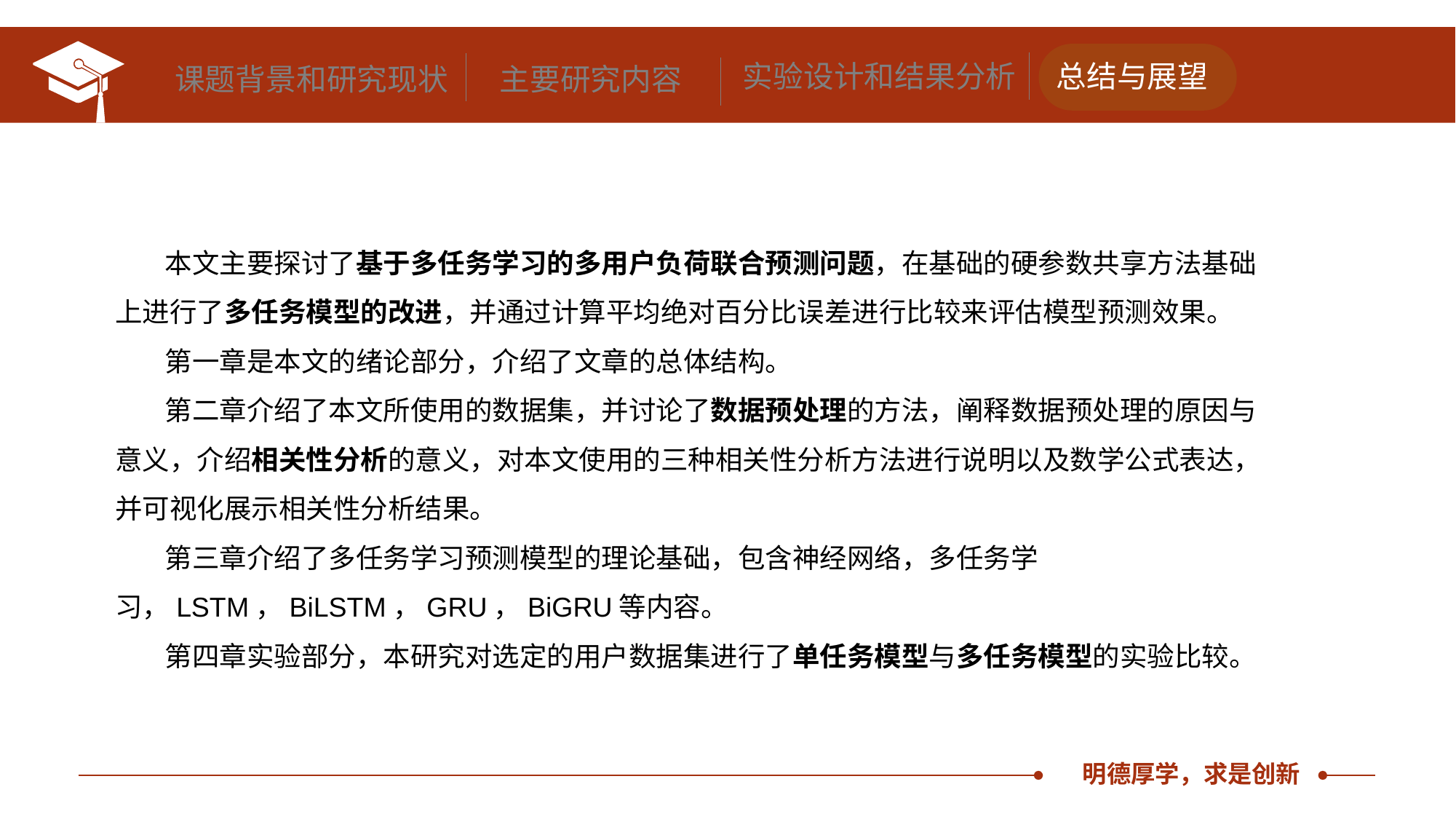

实验设计和结果分析
总结与展望
课题背景和研究现状
主要研究内容
       本文主要探讨了基于多任务学习的多用户负荷联合预测问题，在基础的硬参数共享方法基础上进行了多任务模型的改进，并通过计算平均绝对百分比误差进行比较来评估模型预测效果。
       第一章是本文的绪论部分，介绍了文章的总体结构。
       第二章介绍了本文所使用的数据集，并讨论了数据预处理的方法，阐释数据预处理的原因与意义，介绍相关性分析的意义，对本文使用的三种相关性分析方法进行说明以及数学公式表达，并可视化展示相关性分析结果。
       第三章介绍了多任务学习预测模型的理论基础，包含神经网络，多任务学习，LSTM，BiLSTM，GRU，BiGRU等内容。
       第四章实验部分，本研究对选定的用户数据集进行了单任务模型与多任务模型的实验比较。